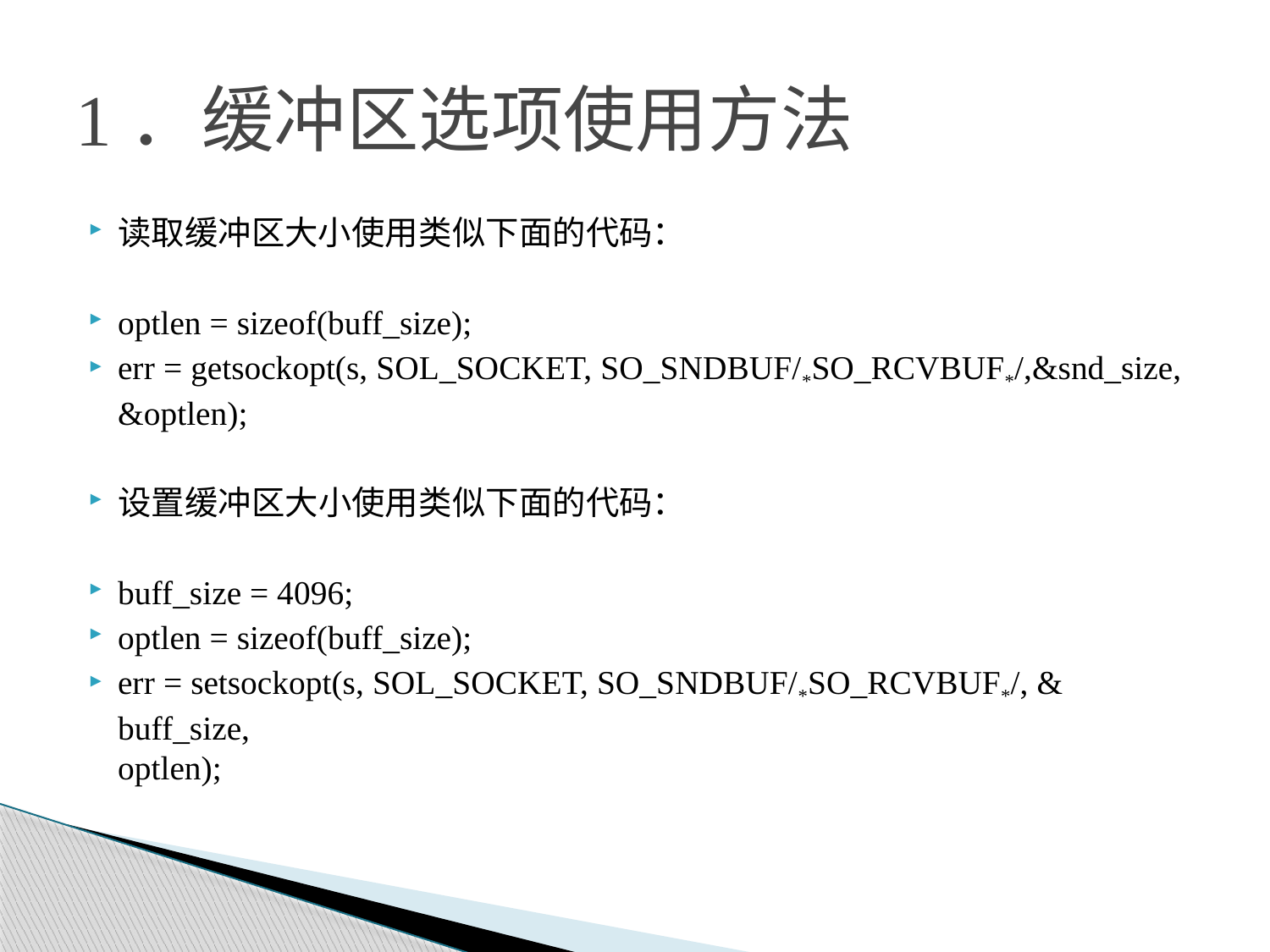

# 1．缓冲区选项使用方法
读取缓冲区大小使用类似下面的代码：

optlen = sizeof(buff_size);
err = getsockopt(s, SOL_SOCKET, SO_SNDBUF/*SO_RCVBUF*/,&snd_size,
&optlen);

设置缓冲区大小使用类似下面的代码：

buff_size = 4096;
optlen = sizeof(buff_size);
err = setsockopt(s, SOL_SOCKET, SO_SNDBUF/*SO_RCVBUF*/, & buff_size,
optlen);